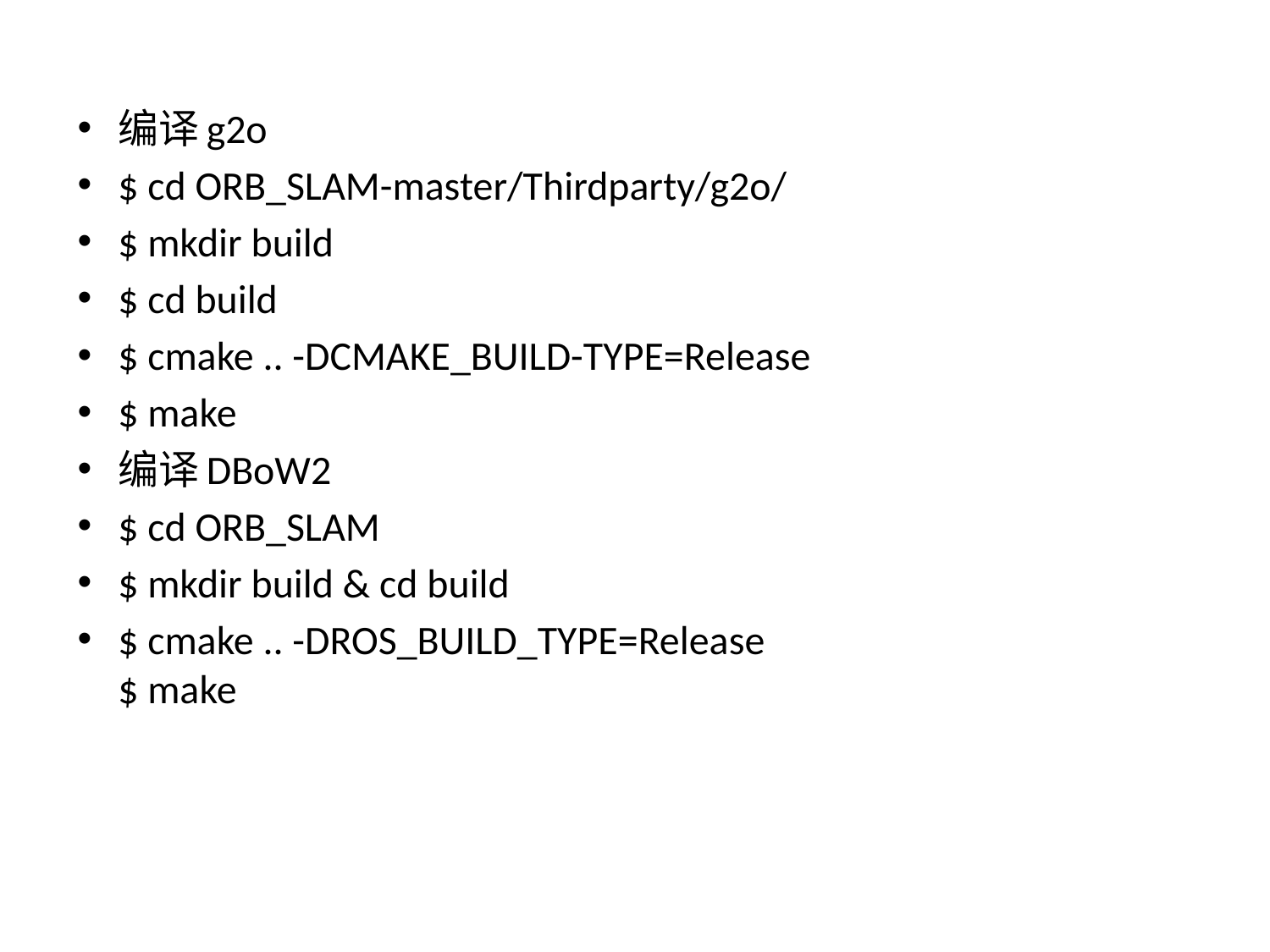

编译g2o
$ cd ORB_SLAM-master/Thirdparty/g2o/
$ mkdir build
$ cd build
$ cmake .. -DCMAKE_BUILD-TYPE=Release
$ make
编译DBoW2
$ cd ORB_SLAM
$ mkdir build & cd build
$ cmake .. -DROS_BUILD_TYPE=Release
$ make